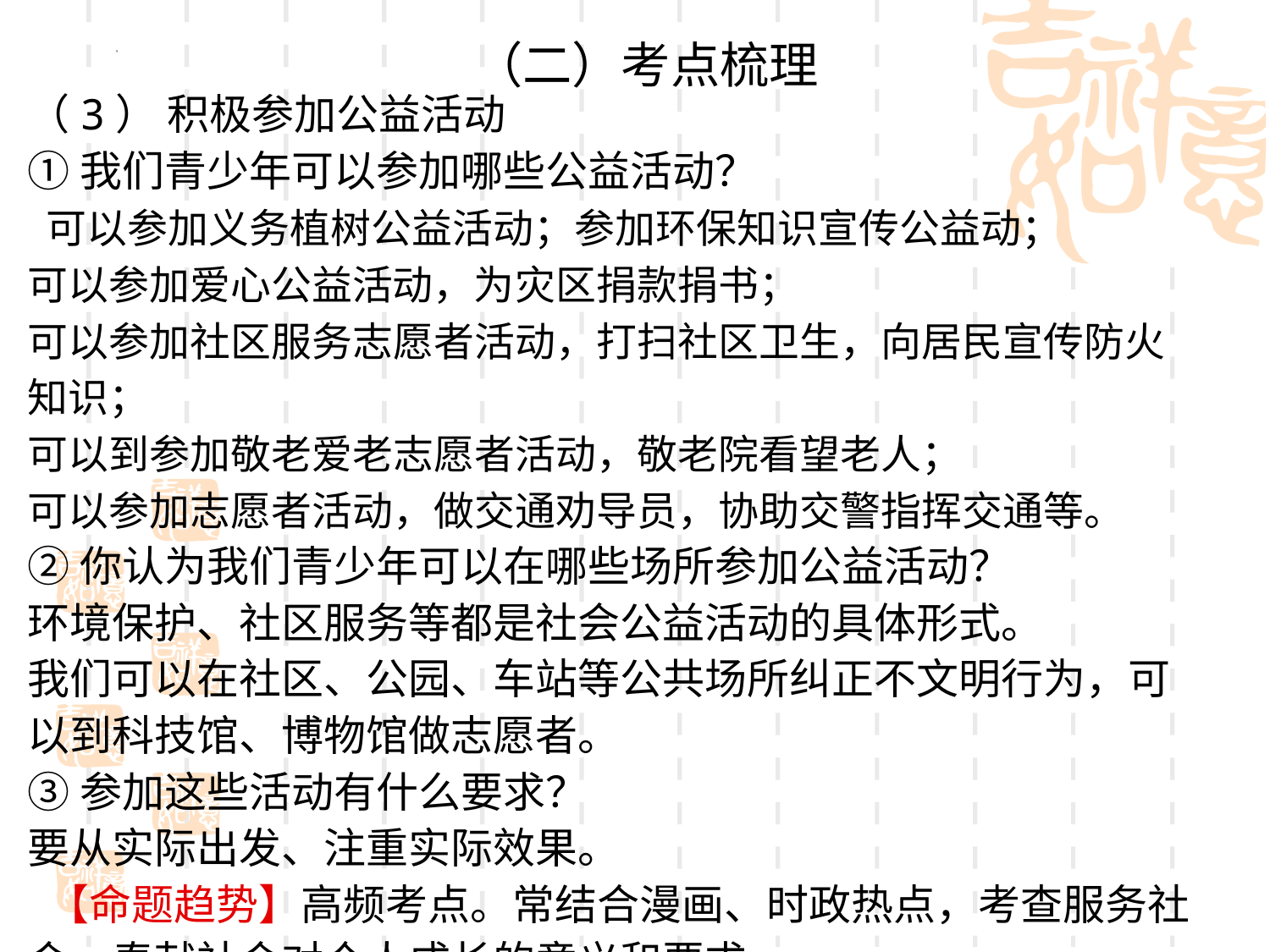

（二）考点梳理
（3） 积极参加公益活动
①我们青少年可以参加哪些公益活动？
 可以参加义务植树公益活动；参加环保知识宣传公益动；
可以参加爱心公益活动，为灾区捐款捐书；
可以参加社区服务志愿者活动，打扫社区卫生，向居民宣传防火知识；
可以到参加敬老爱老志愿者活动，敬老院看望老人；
可以参加志愿者活动，做交通劝导员，协助交警指挥交通等。
②你认为我们青少年可以在哪些场所参加公益活动？
环境保护、社区服务等都是社会公益活动的具体形式。
我们可以在社区、公园、车站等公共场所纠正不文明行为，可以到科技馆、博物馆做志愿者。
③参加这些活动有什么要求？
要从实际出发、注重实际效果。
 【命题趋势】高频考点。常结合漫画、时政热点，考查服务社会、奉献社会对个人成长的意义和要求。